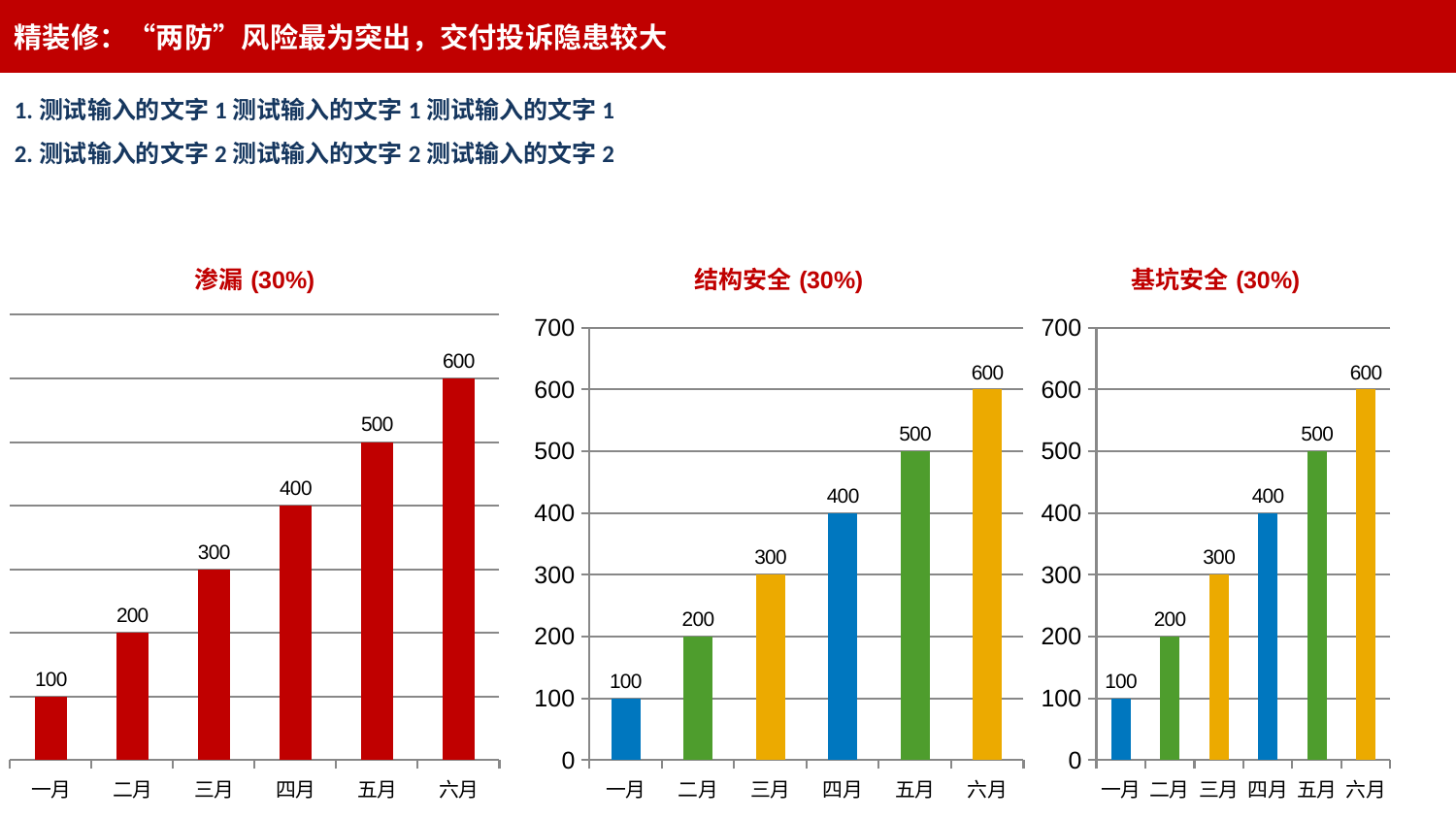

精装修：“两防”风险最为突出，交付投诉隐患较大
1.测试输入的文字1测试输入的文字1测试输入的文字1
2.测试输入的文字2测试输入的文字2测试输入的文字2

### Chart: 渗漏(30%)

| Category | Region 1 |
|---|---|
| 一月 | 100.0 |
| 二月 | 200.0 |
| 三月 | 300.0 |
| 四月 | 400.0 |
| 五月 | 500.0 |
| 六月 | 600.0 |

### Chart: 结构安全(30%)

| Category | Region 1 |
|---|---|
| 一月 | 100.0 |
| 二月 | 200.0 |
| 三月 | 300.0 |
| 四月 | 400.0 |
| 五月 | 500.0 |
| 六月 | 600.0 |

### Chart: 基坑安全(30%)

| Category | Region 1 |
|---|---|
| 一月 | 100.0 |
| 二月 | 200.0 |
| 三月 | 300.0 |
| 四月 | 400.0 |
| 五月 | 500.0 |
| 六月 | 600.0 |